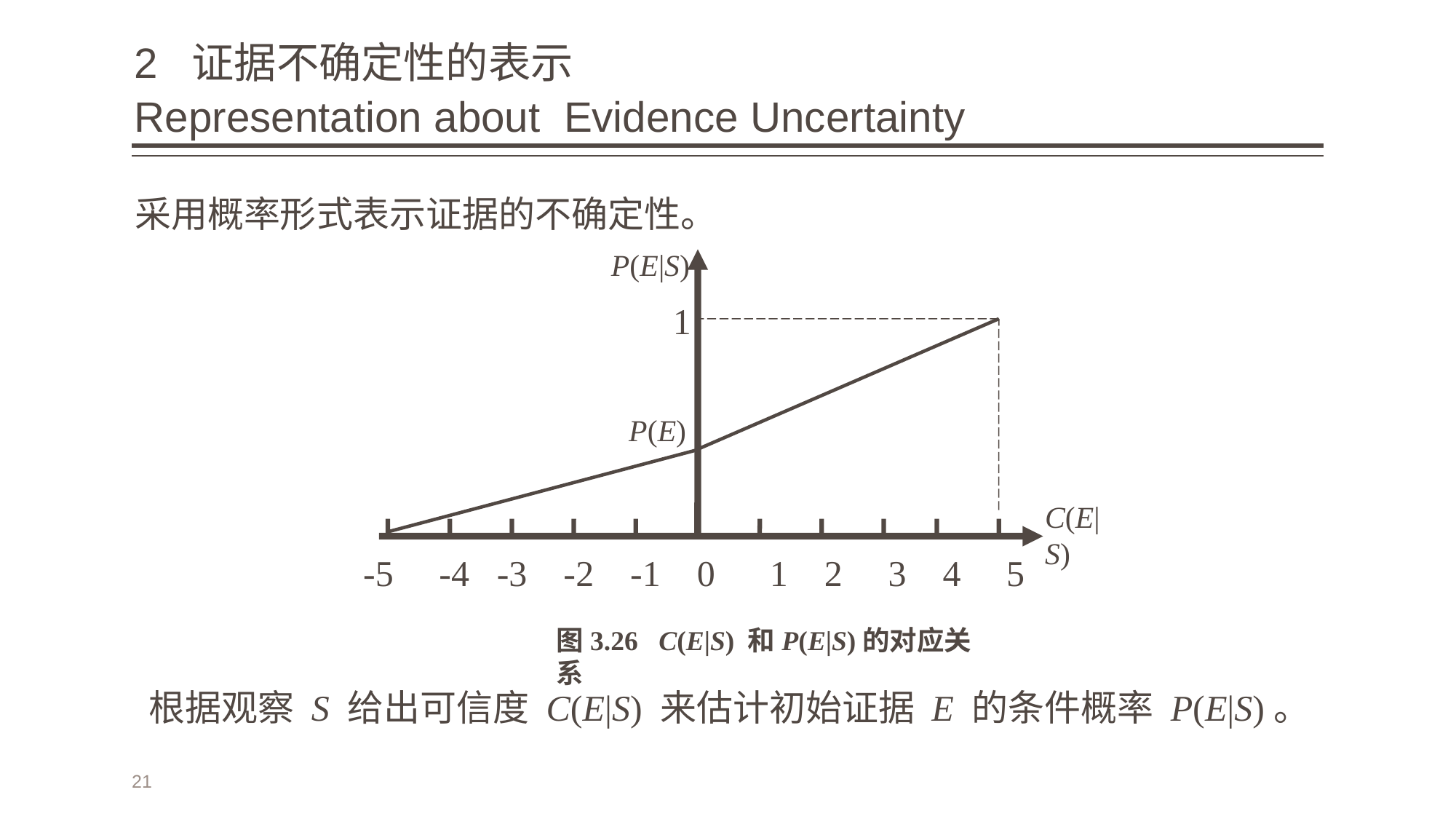

2  证据不确定性的表示
Representation about  Evidence Uncertainty
采用概率形式表示证据的不确定性。
P(E|S)

1
P(E)
C(E|S)
-5     -4   -3    -2    -1    0      1    2     3    4     5
图3.26   C(E|S) 和P(E|S)的对应关系
根据观察 S 给出可信度 C(E|S) 来估计初始证据 E 的条件概率 P(E|S)。
21